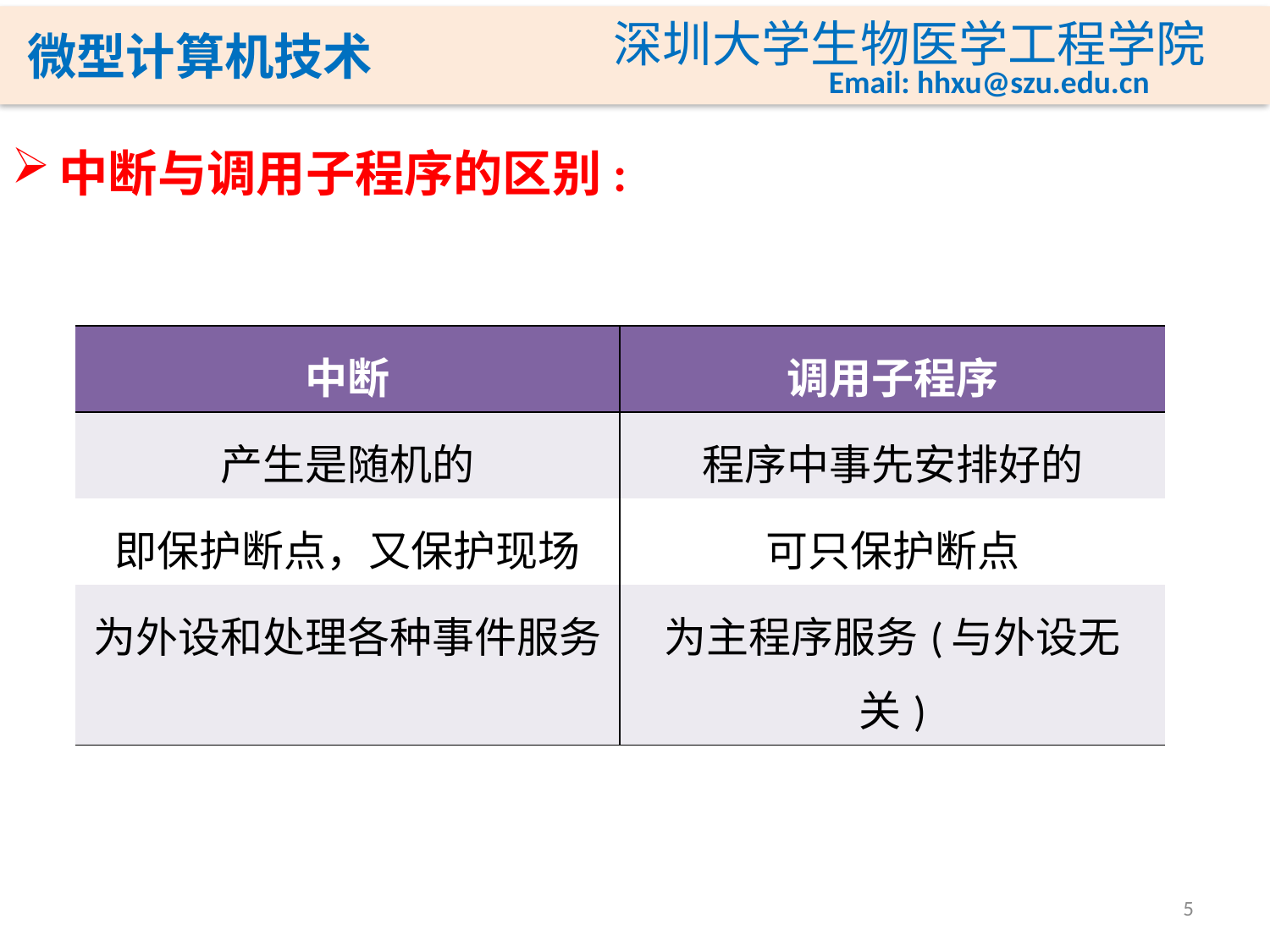

中断与调用子程序的区别:
| 中断 | 调用子程序 |
| --- | --- |
| 产生是随机的 | 程序中事先安排好的 |
| 即保护断点，又保护现场 | 可只保护断点 |
| 为外设和处理各种事件服务 | 为主程序服务(与外设无关) |
5